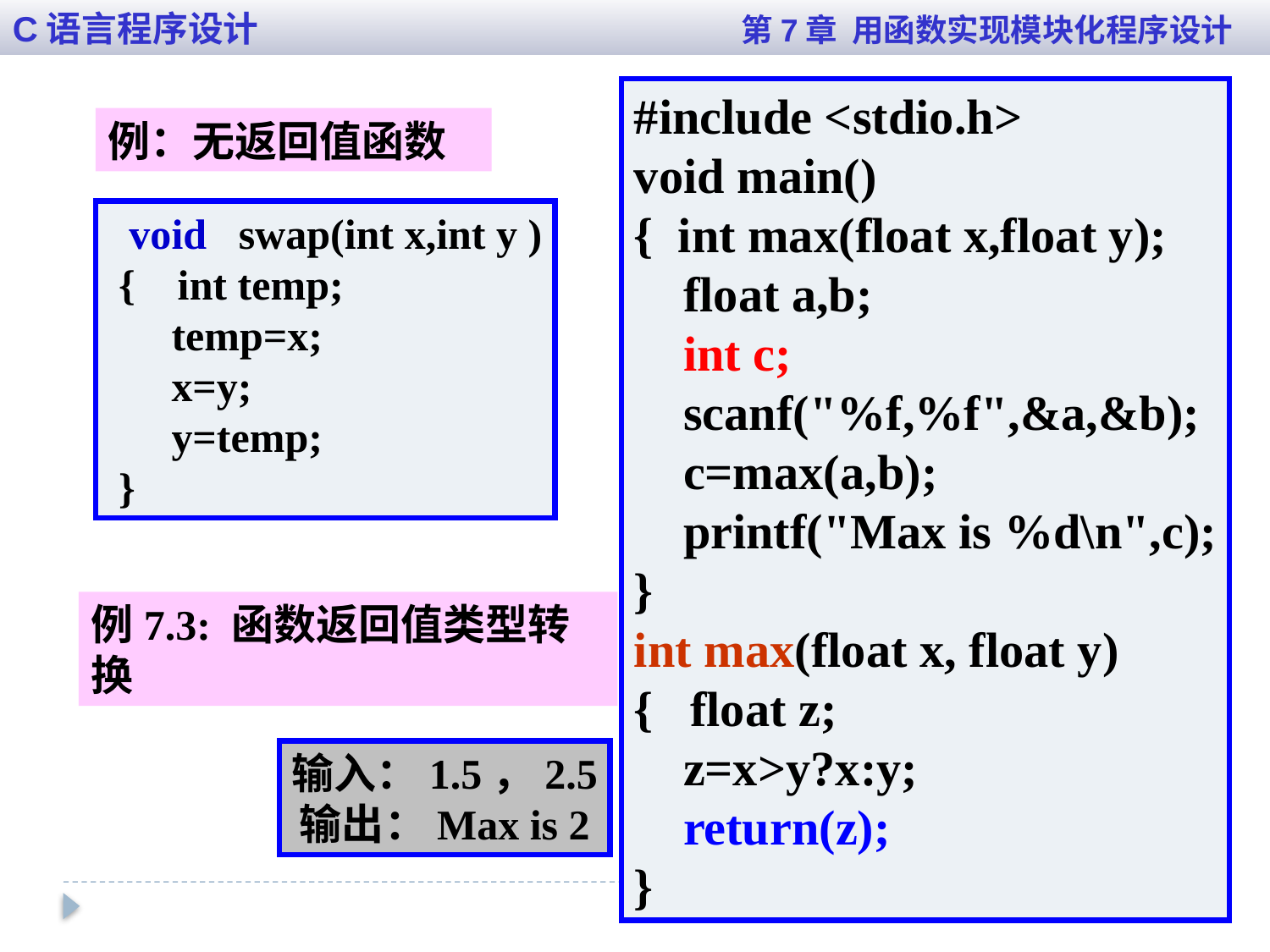

C语言程序设计                                                            第7章  用函数实现模块化程序设计
#include <stdio.h>
void main()
{  int max(float x,float y);
    float a,b;
    int c;
    scanf("%f,%f",&a,&b);
    c=max(a,b);
    printf("Max is %d\n",c);
}
int max(float x, float y)
{   float z;
    z=x>y?x:y;
    return(z);
}
例：无返回值函数
  void   swap(int x,int y )
 {    int temp;
      temp=x;
      x=y;
      y=temp;
 }
例7.3: 函数返回值类型转换
输入：1.5，2.5
输出：Max is 2